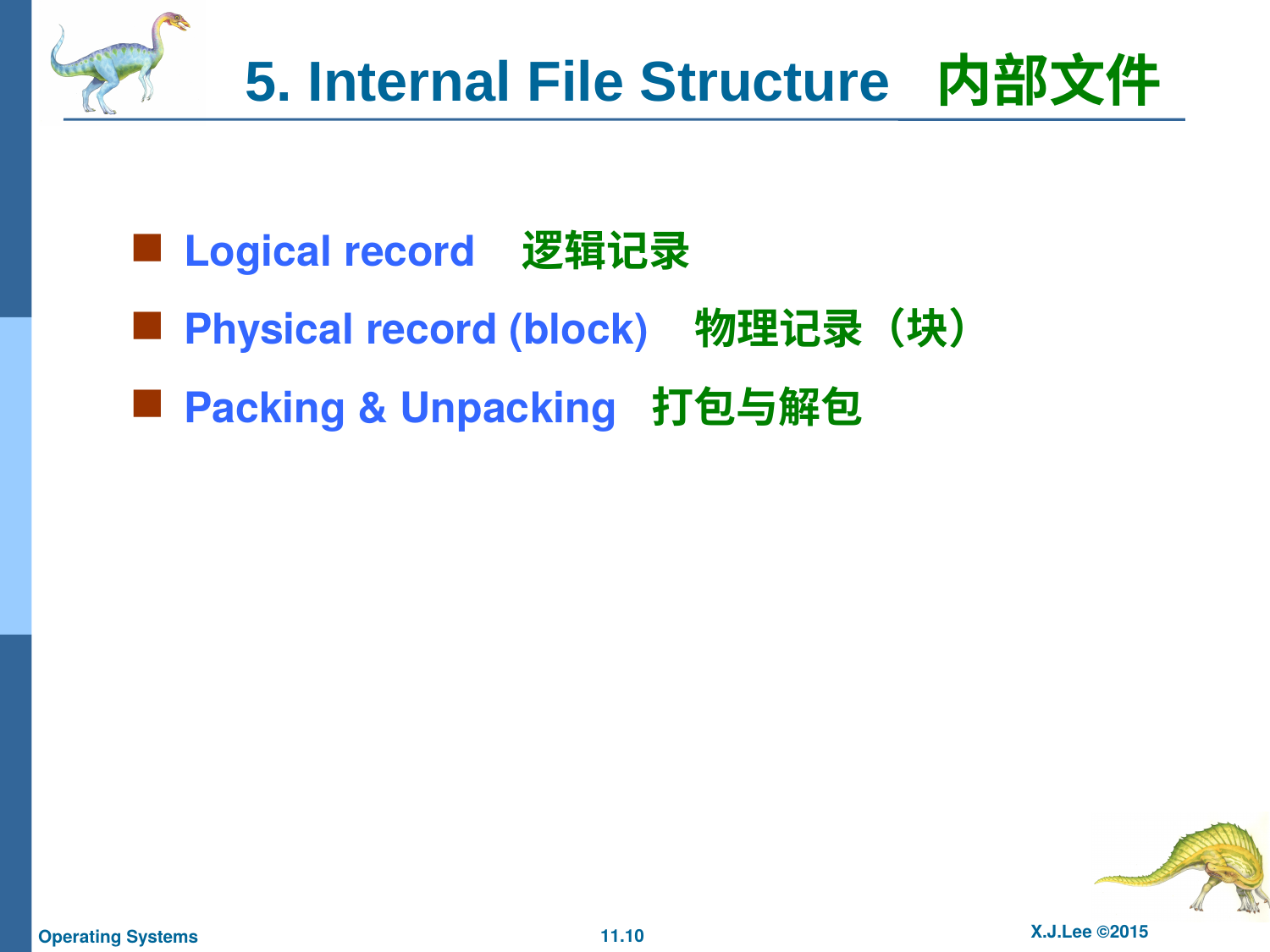

# 5. Internal File Structure  内部文件
Logical record   逻辑记录
Physical record (block)   物理记录（块）
Packing & Unpacking  打包与解包